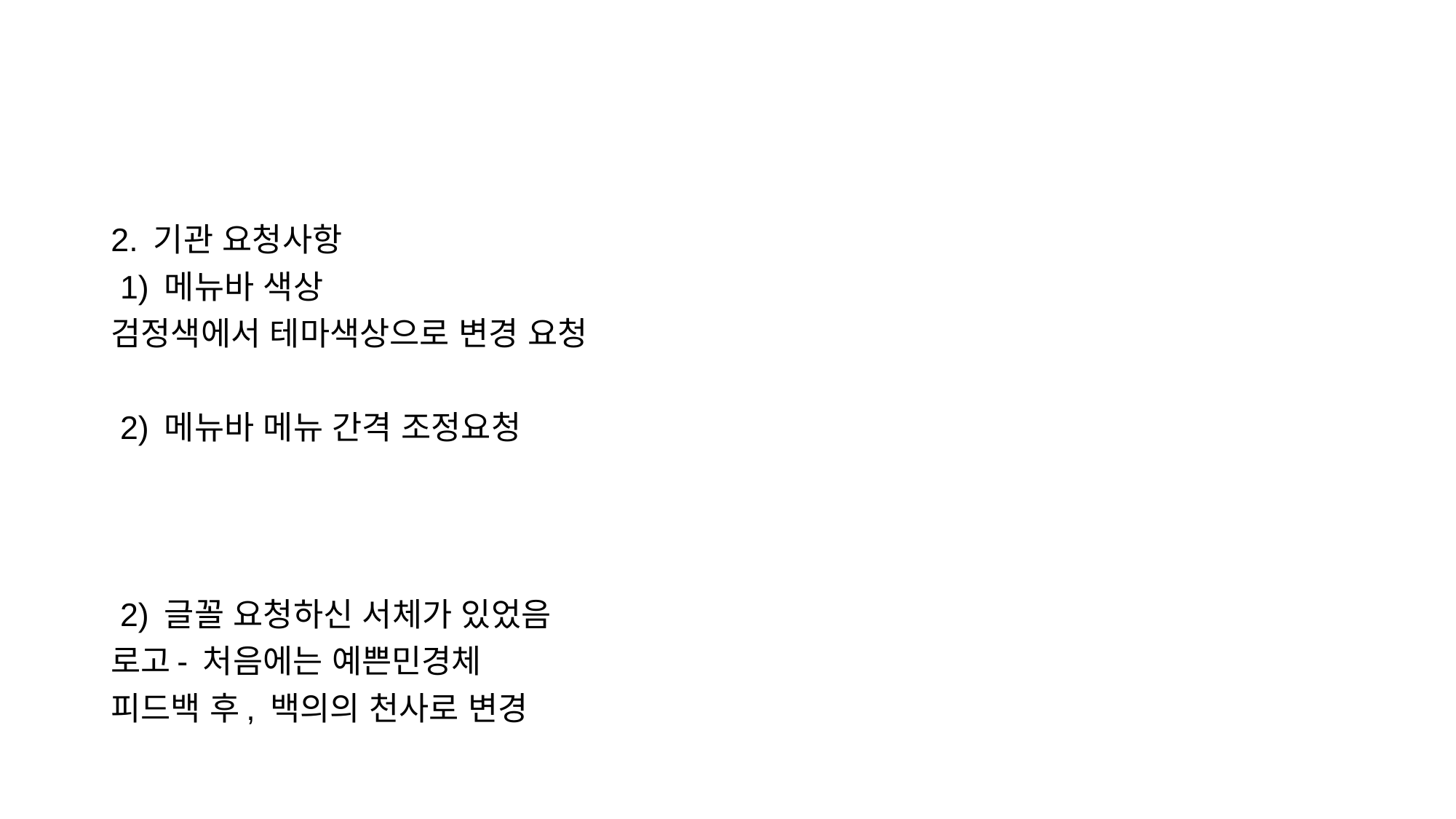

#
2. 기관 요청사항
 1) 메뉴바 색상
검정색에서 테마색상으로 변경 요청

 2) 메뉴바 메뉴 간격 조정요청

 2) 글꼴 요청하신 서체가 있었음
로고- 처음에는 예쁜민경체
피드백 후, 백의의 천사로 변경